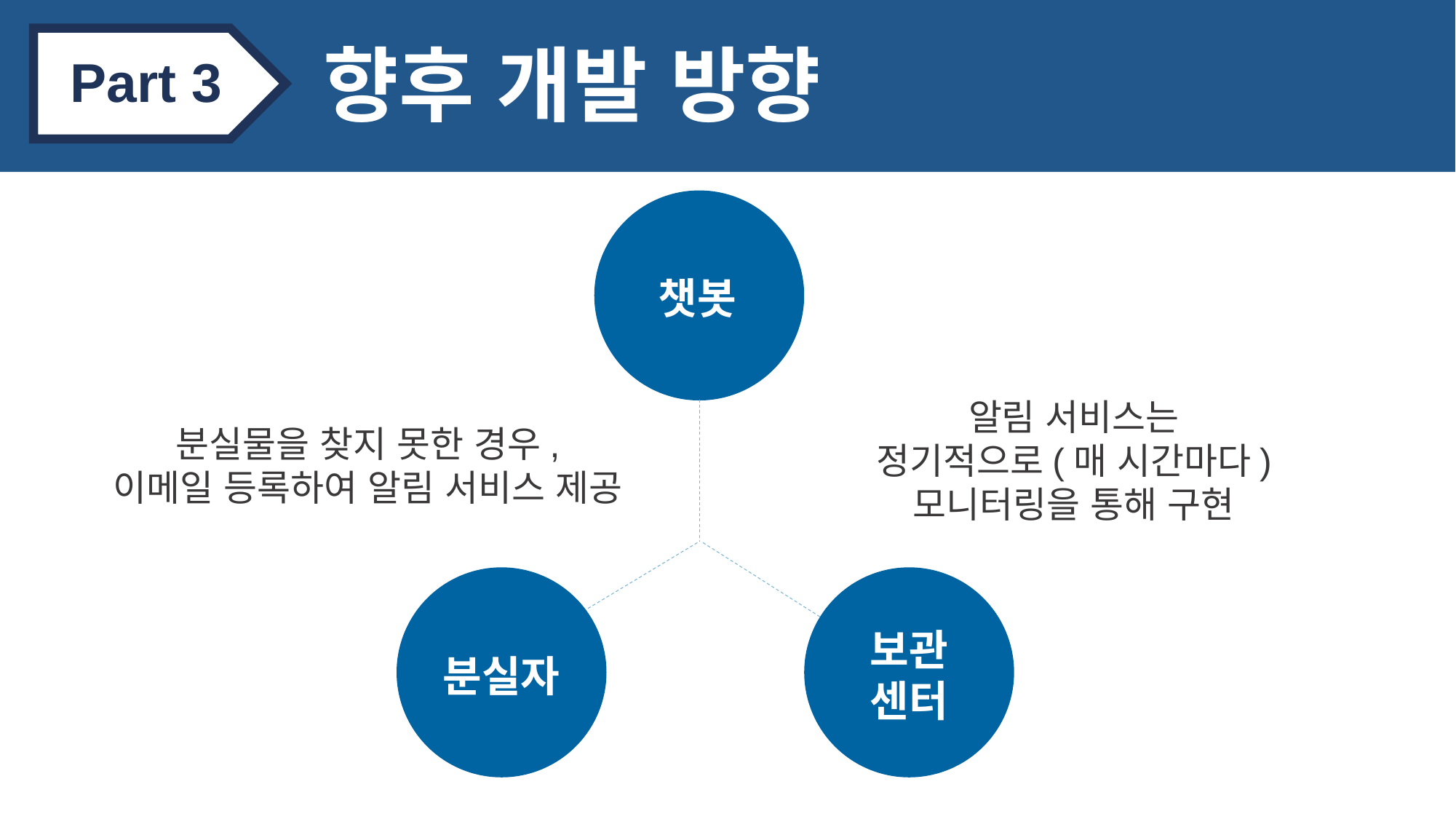

Part 3
향후 개발 방향

챗봇
알림 서비스는
정기적으로(매 시간마다)
모니터링을 통해 구현
분실물을 찾지 못한 경우,
이메일 등록하여 알림 서비스 제공

보관
센터
분실자